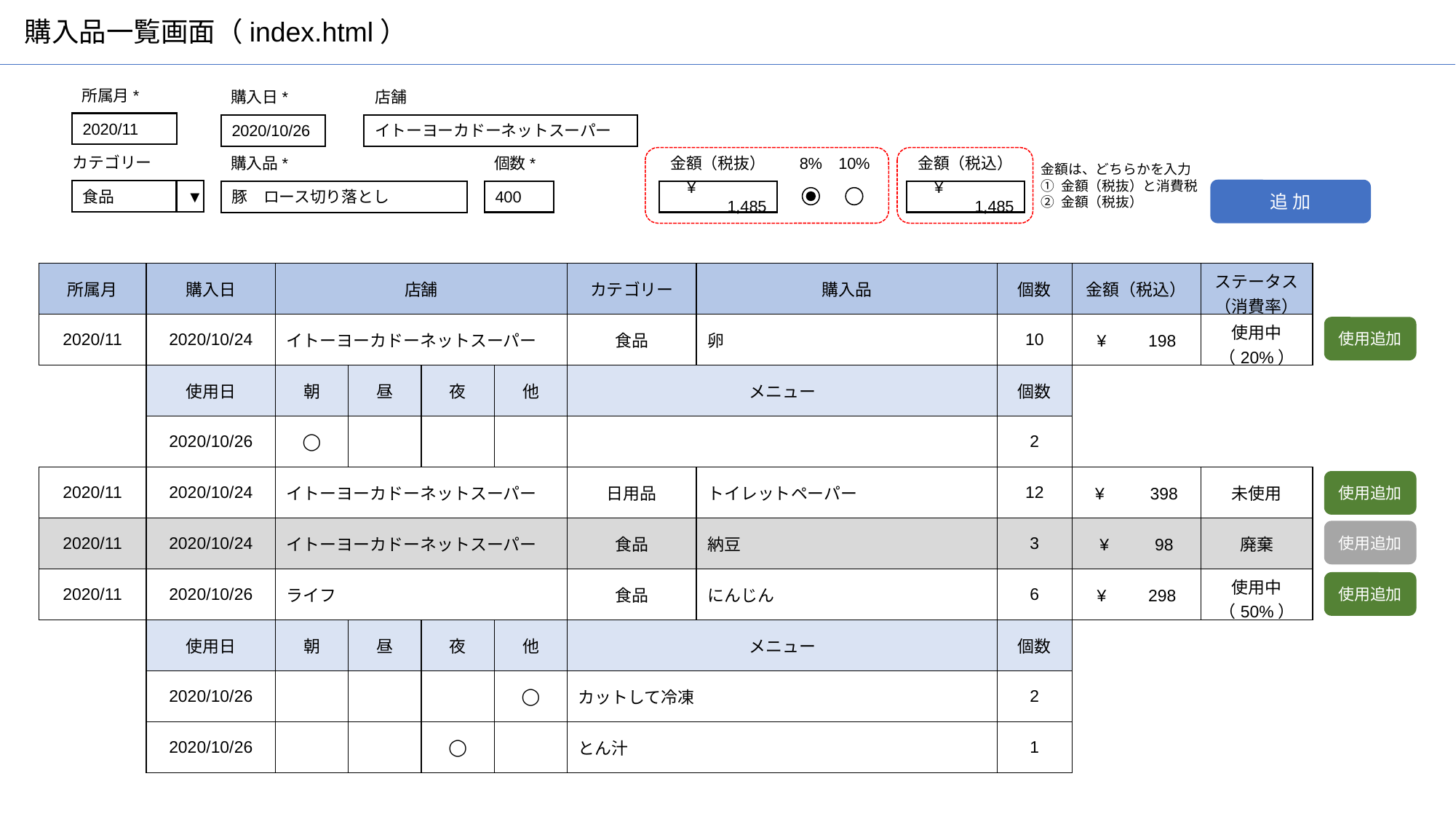

購入品一覧画面（index.html）
所属月*
購入日*
店舗
2020/11
2020/10/26
イトーヨーカドーネットスーパー
カテゴリー

個数*
金額（税抜）
8%
10%
金額（税込）
購入品*
金額は、どちらかを入力
① 金額（税抜）と消費税
② 金額（税抜）
追加
食品
▼
400
¥　　　　1,485
¥　　　　1,485
豚　ロース切り落とし

| 所属月 | 購入日 | 店舗 |  |  |  | カテゴリー | 購入品 | 個数 | 金額（税込） | ステータス （消費率） |
| --- | --- | --- | --- | --- | --- | --- | --- | --- | --- | --- |
| 2020/11 | 2020/10/24 | イトーヨーカドーネットスーパー |  |  |  | 食品 | 卵 | 10 | ¥　　198 | 使用中 （20%） |
|  | 使用日 | 朝 | 昼 | 夜 | 他 | メニュー |  | 個数 |  |  |
|  | 2020/10/26 | ◯ |  |  |  |  |  | 2 |  |  |
| 2020/11 | 2020/10/24 | イトーヨーカドーネットスーパー |  |  |  | 日用品 | トイレットペーパー | 12 | ¥　　 398 | 未使用 |
| 2020/11 | 2020/10/24 | イトーヨーカドーネットスーパー |  |  |  | 食品 | 納豆 | 3 | ¥　　 98 | 廃棄 |
| 2020/11 | 2020/10/26 | ライフ |  |  |  | 食品 | にんじん | 6 | ¥　　298 | 使用中 （50%） |
|  | 使用日 | 朝 | 昼 | 夜 | 他 | メニュー |  | 個数 |  |  |
|  | 2020/10/26 |  |  |  | ◯ | カットして冷凍 |  | 2 |  |  |
|  | 2020/10/26 |  |  | ◯ |  | とん汁 |  | 1 |  |  |
使用追加
使用追加
使用追加
使用追加